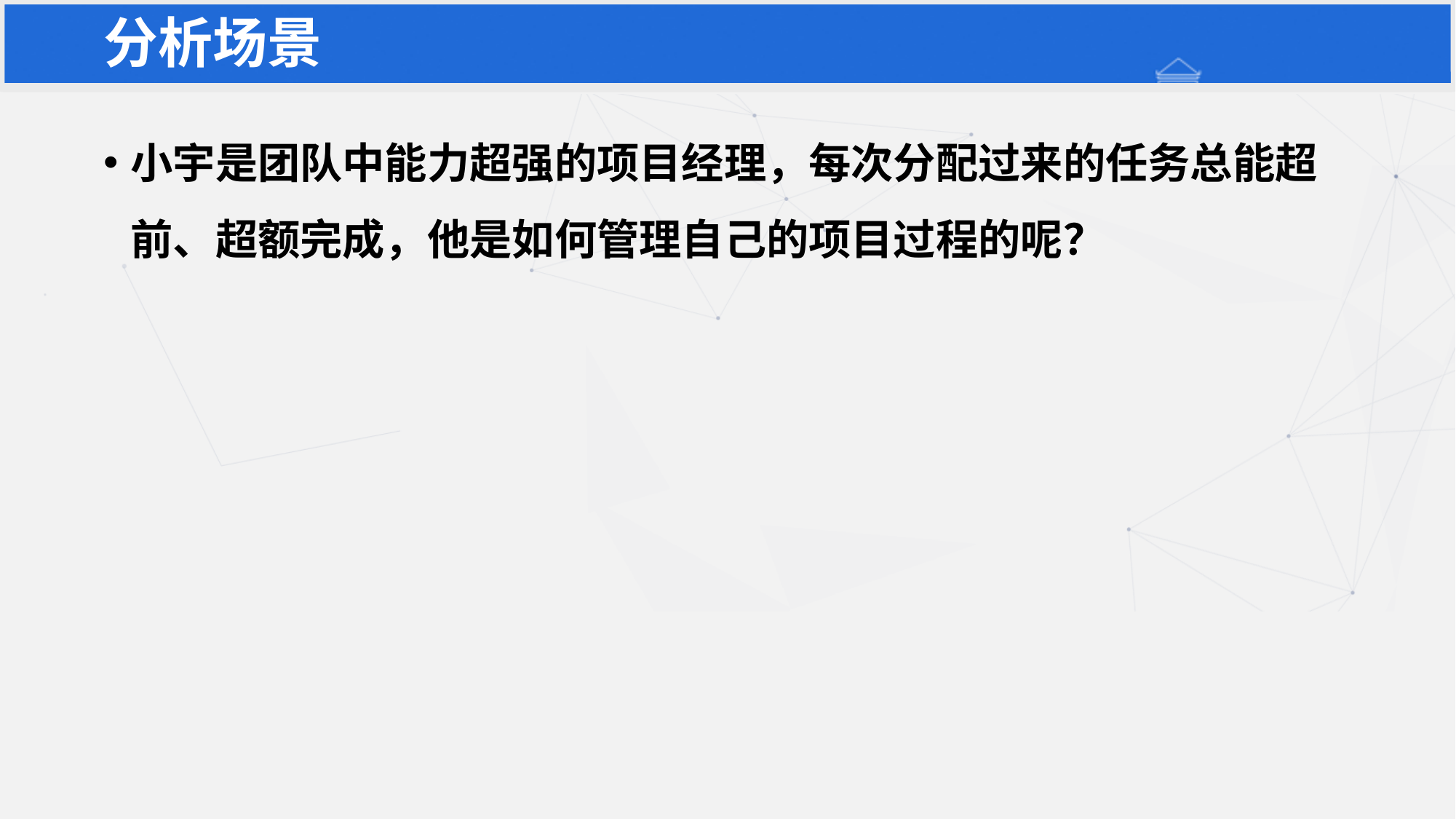

分析场景
小宇是团队中能力超强的项目经理，每次分配过来的任务总能超前、超额完成，他是如何管理自己的项目过程的呢？